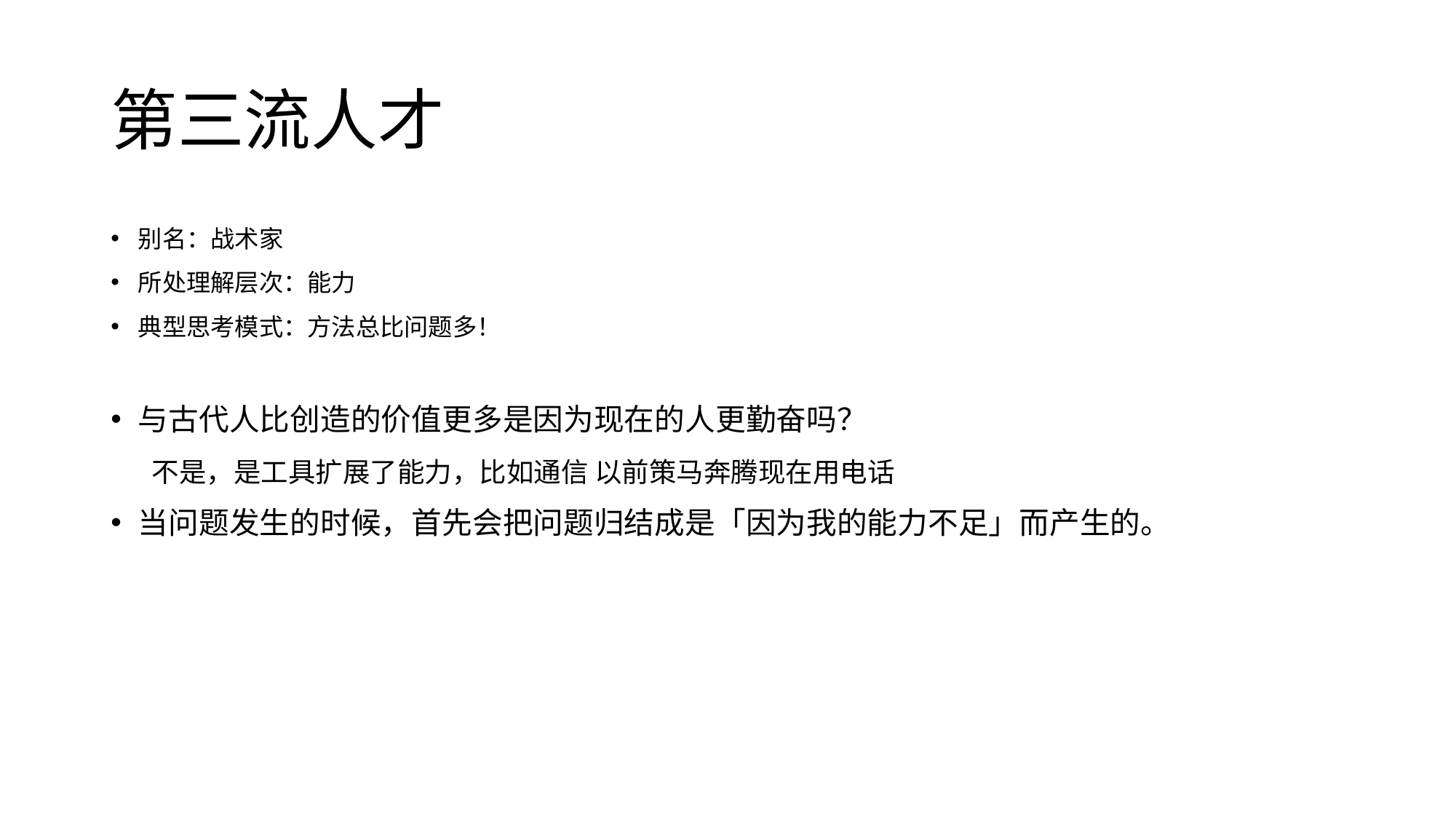

# 第三流人才
别名：战术家
所处理解层次：能力
典型思考模式：方法总比问题多！

与古代人比创造的价值更多是因为现在的人更勤奋吗？
     不是，是工具扩展了能力，比如通信 以前策马奔腾现在用电话
当问题发生的时候，首先会把问题归结成是「因为我的能力不足」而产生的。